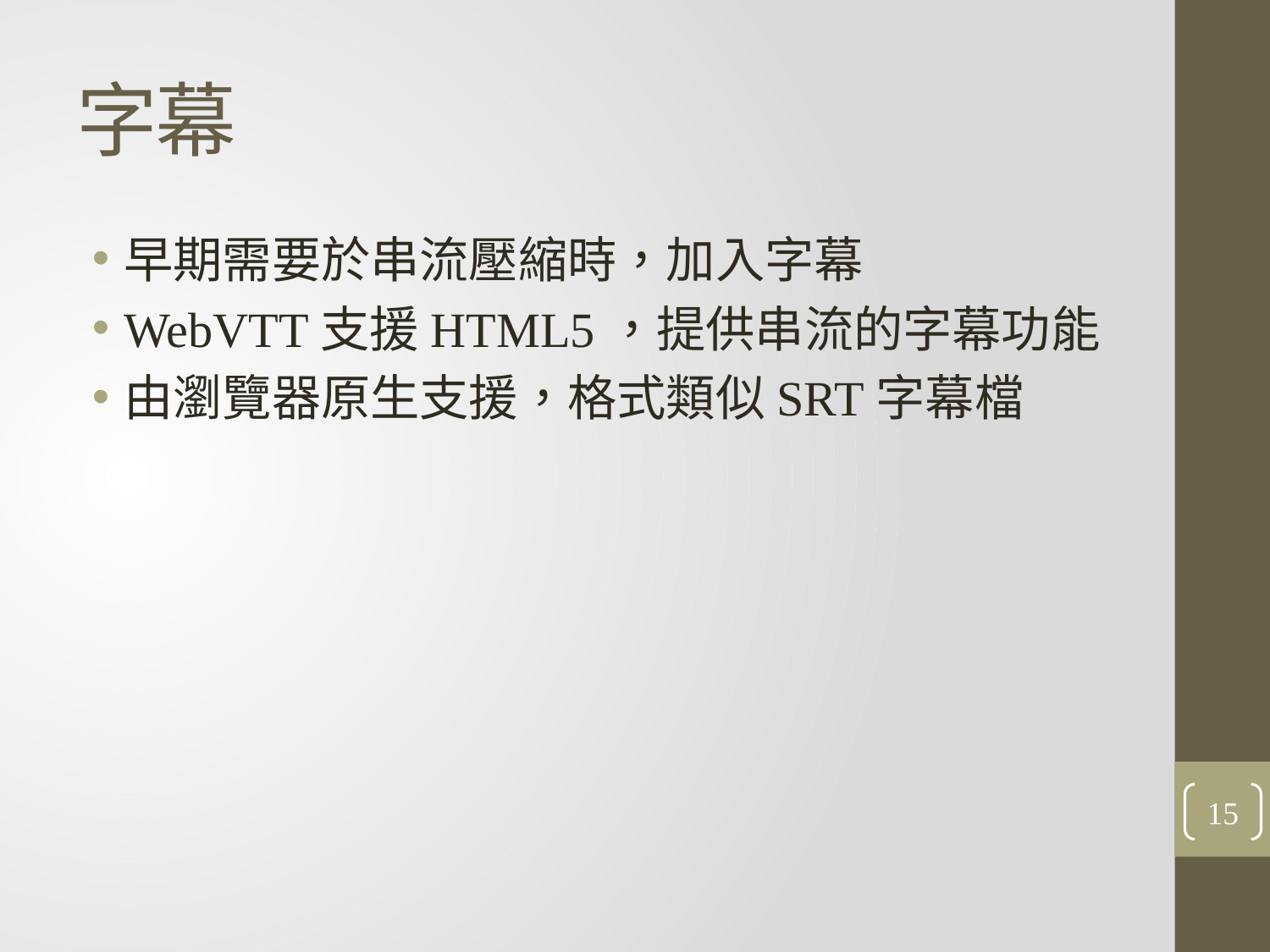

# 字幕
早期需要於串流壓縮時，加入字幕
WebVTT支援HTML5，提供串流的字幕功能
由瀏覽器原生支援，格式類似SRT字幕檔

15